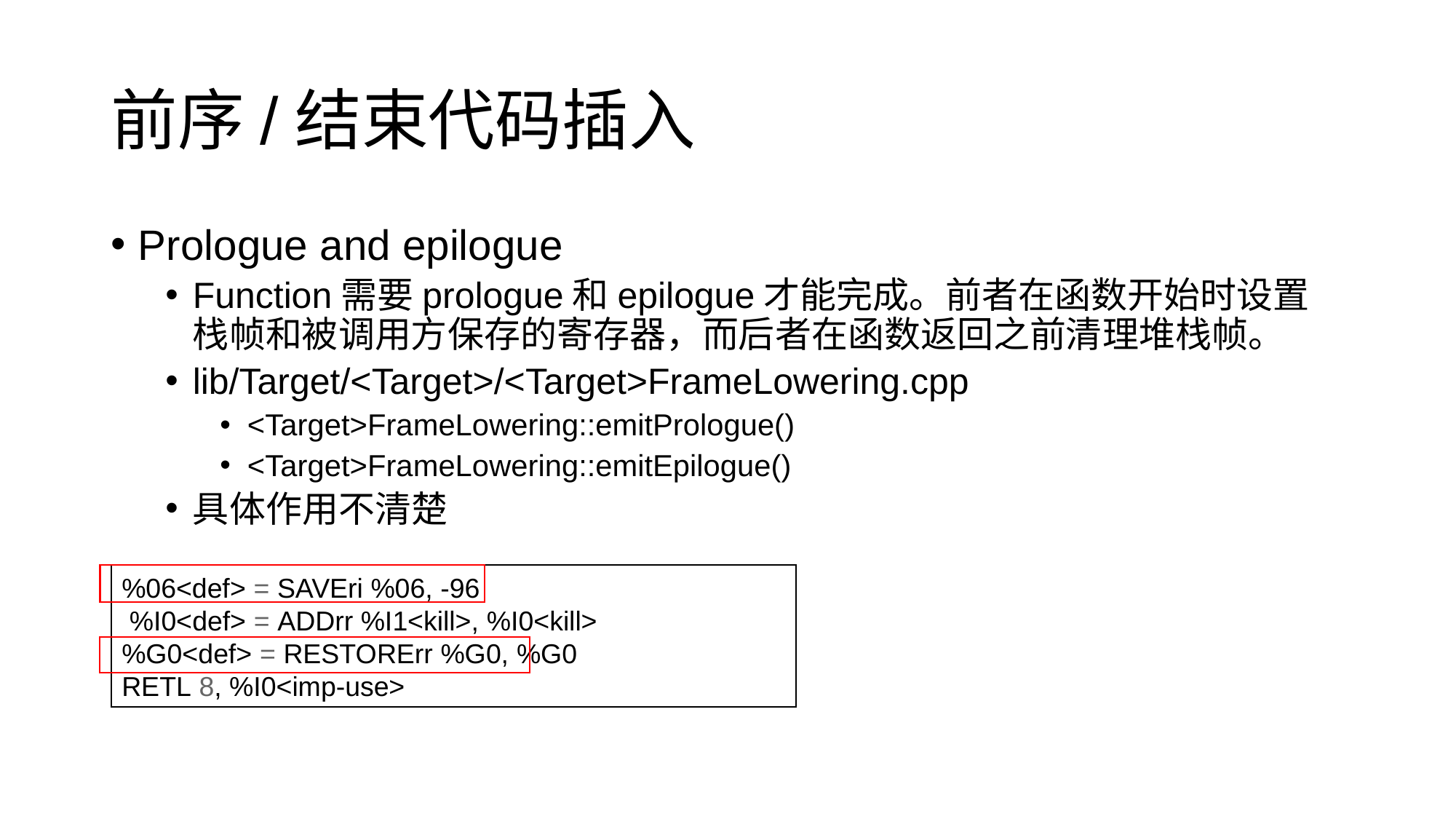

# 前序/结束代码插入
Prologue and epilogue
Function需要prologue和epilogue才能完成。前者在函数开始时设置栈帧和被调用方保存的寄存器，而后者在函数返回之前清理堆栈帧。
lib/Target/<Target>/<Target>FrameLowering.cpp
<Target>FrameLowering::emitPrologue()
<Target>FrameLowering::emitEpilogue()
具体作用不清楚

%06<def> = SAVEri %06, -96
 %I0<def> = ADDrr %I1<kill>, %I0<kill>
%G0<def> = RESTORErr %G0, %G0
RETL 8, %I0<imp-use>